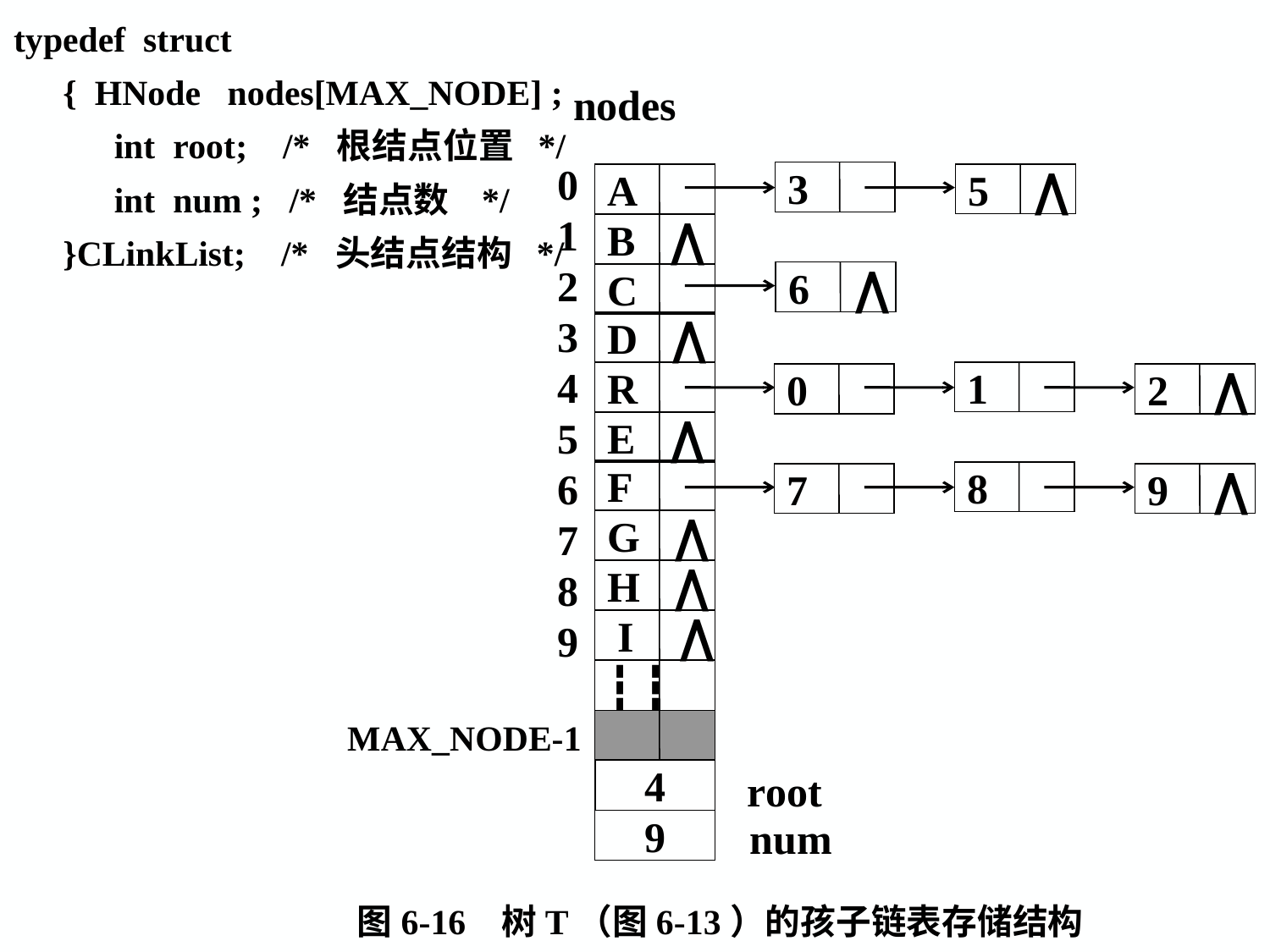

typedef  struct
{  HNode   nodes[MAX_NODE] ;
int  root;    /*  根结点位置  */
int  num ;   /*  结点数   */
}CLinkList;    /*  头结点结构  */
nodes
3

5    ⋀

A

B   ⋀

C

D   ⋀

R

E   ⋀

F

G   ⋀

H   ⋀

 I    ⋀

┇ ┇

4
9
0
1
2
3
4
5
6
7
8
9
6    ⋀

1

0

2    ⋀

8

7

9    ⋀

MAX_NODE-1
root
num
图6-16   树T（图6-13）的孩子链表存储结构